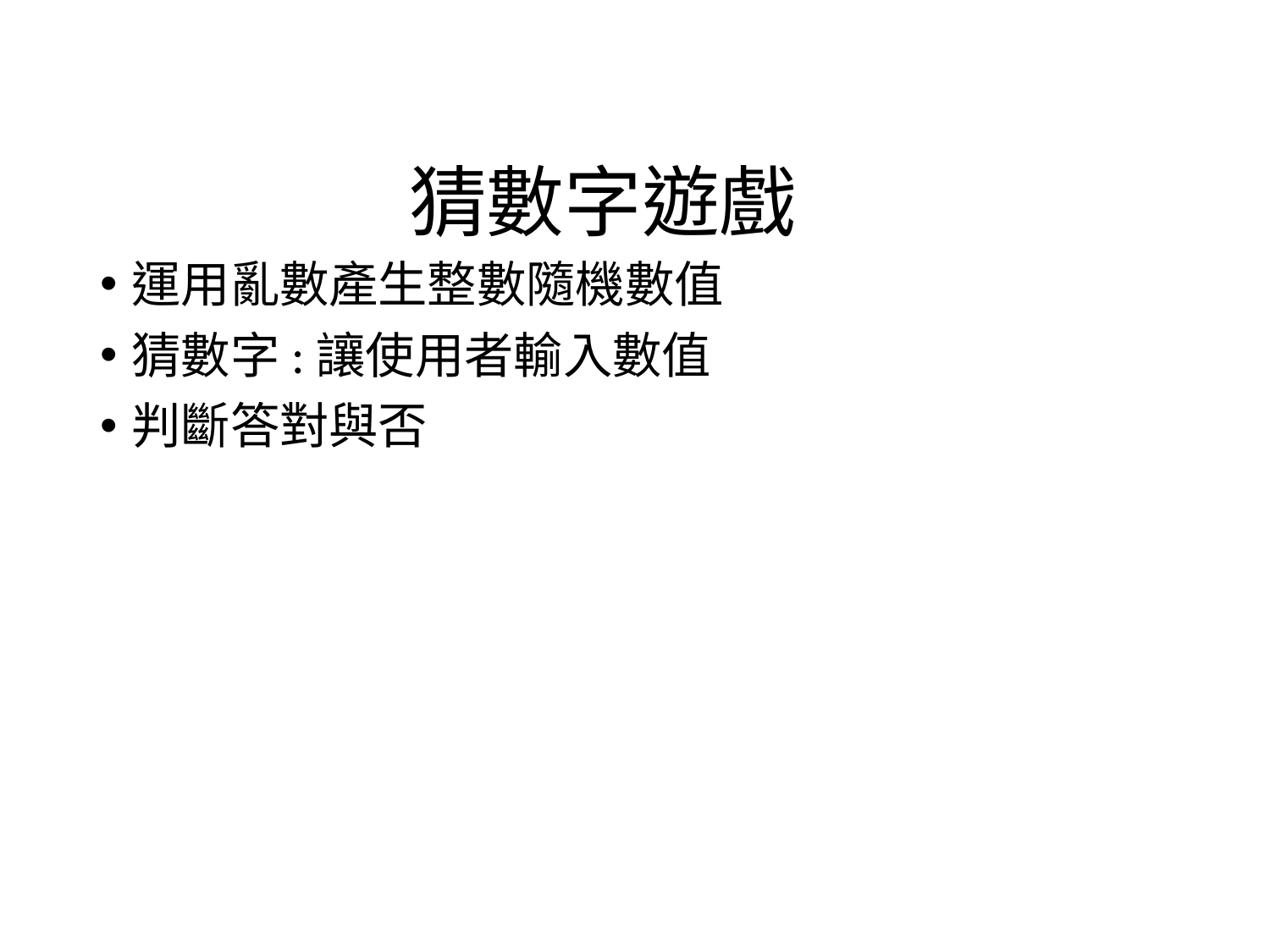

# 猜數字遊戲
運用亂數產生整數隨機數值
猜數字:讓使用者輸入數值
判斷答對與否